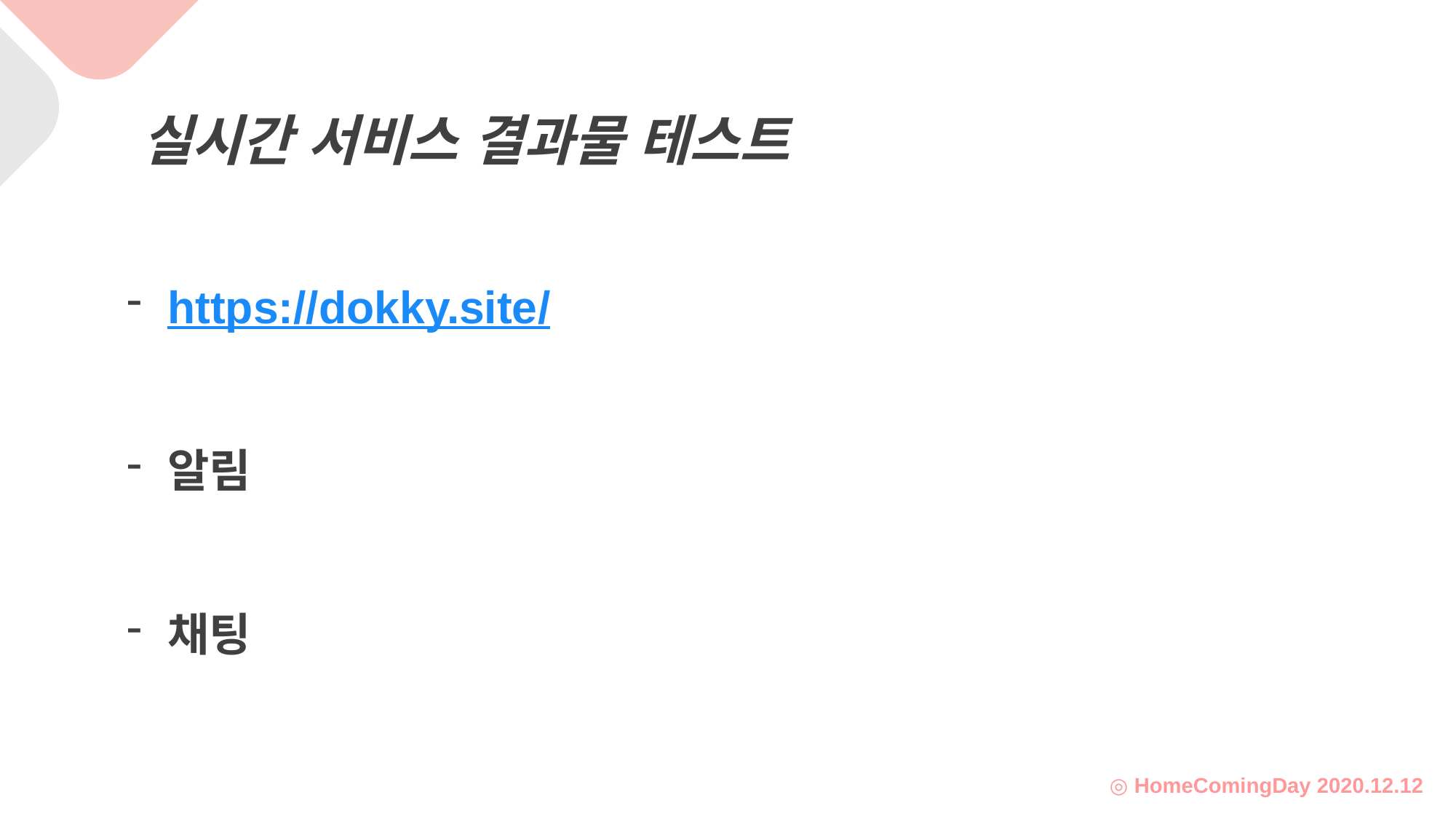

실시간 서비스 결과물 테스트
https://dokky.site/

알림

채팅
◎ HomeComingDay 2020.12.12